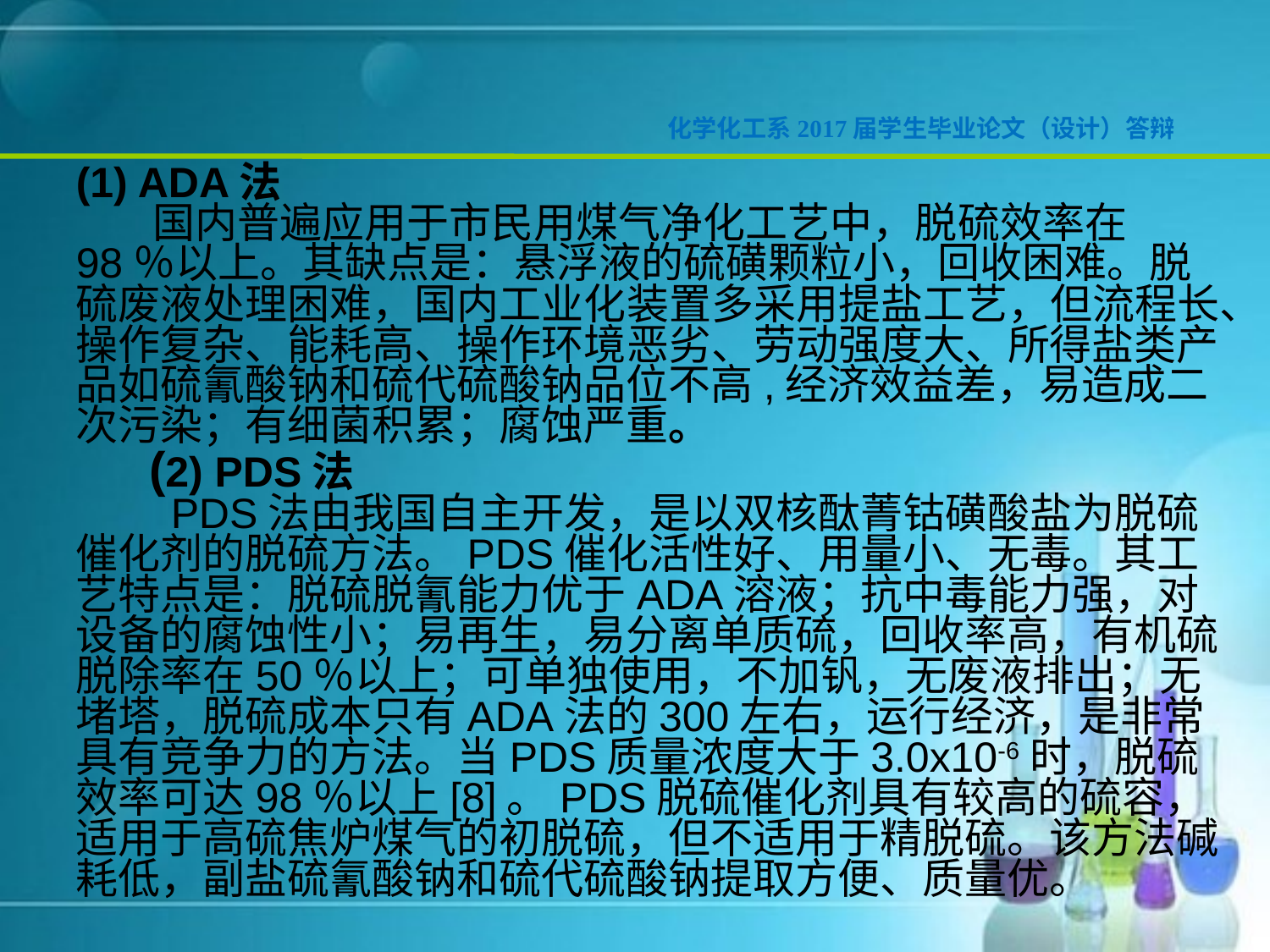

(1) ADA法
       国内普遍应用于市民用煤气净化工艺中，脱硫效率在98％以上。其缺点是：悬浮液的硫磺颗粒小，回收困难。脱硫废液处理困难，国内工业化装置多采用提盐工艺，但流程长、操作复杂、能耗高、操作环境恶劣、劳动强度大、所得盐类产品如硫氰酸钠和硫代硫酸钠品位不高,经济效益差，易造成二次污染；有细菌积累；腐蚀严重。
      (2) PDS法
        PDS法由我国自主开发，是以双核酞菁钴磺酸盐为脱硫催化剂的脱硫方法。PDS催化活性好、用量小、无毒。其工艺特点是：脱硫脱氰能力优于ADA溶液；抗中毒能力强，对设备的腐蚀性小；易再生，易分离单质硫，回收率高，有机硫脱除率在50％以上；可单独使用，不加钒，无废液排出；无堵塔，脱硫成本只有ADA法的300左右，运行经济，是非常具有竞争力的方法。当PDS质量浓度大于3.0x10-6时，脱硫效率可达98％以上[8]。PDS脱硫催化剂具有较高的硫容，适用于高硫焦炉煤气的初脱硫，但不适用于精脱硫。该方法碱耗低，副盐硫氰酸钠和硫代硫酸钠提取方便、质量优。